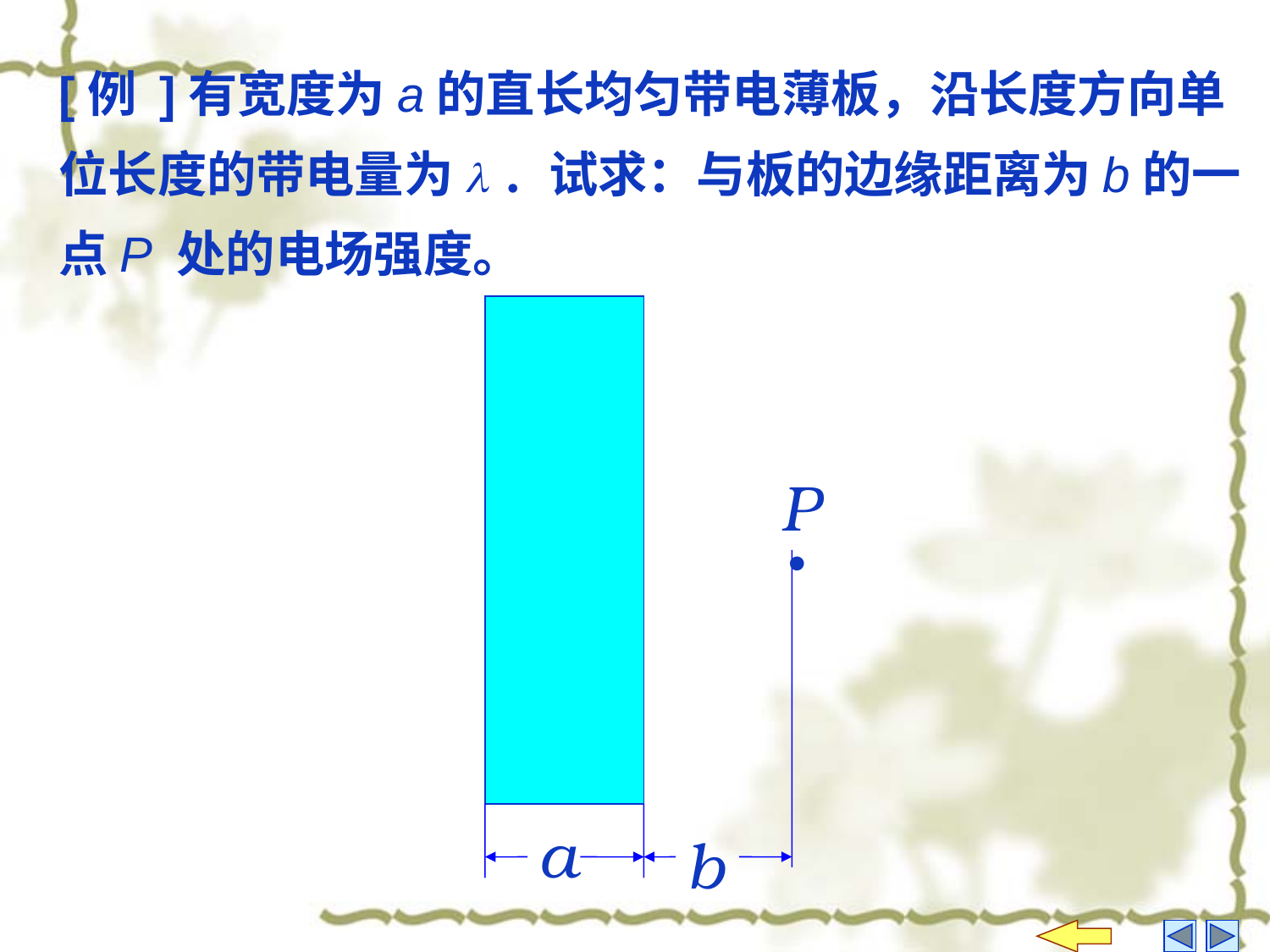

[例 ]有宽度为a的直长均匀带电薄板，沿长度方向单位长度的带电量为λ . 试求：与板的边缘距离为b的一点P 处的电场强度。

P
.

a
b